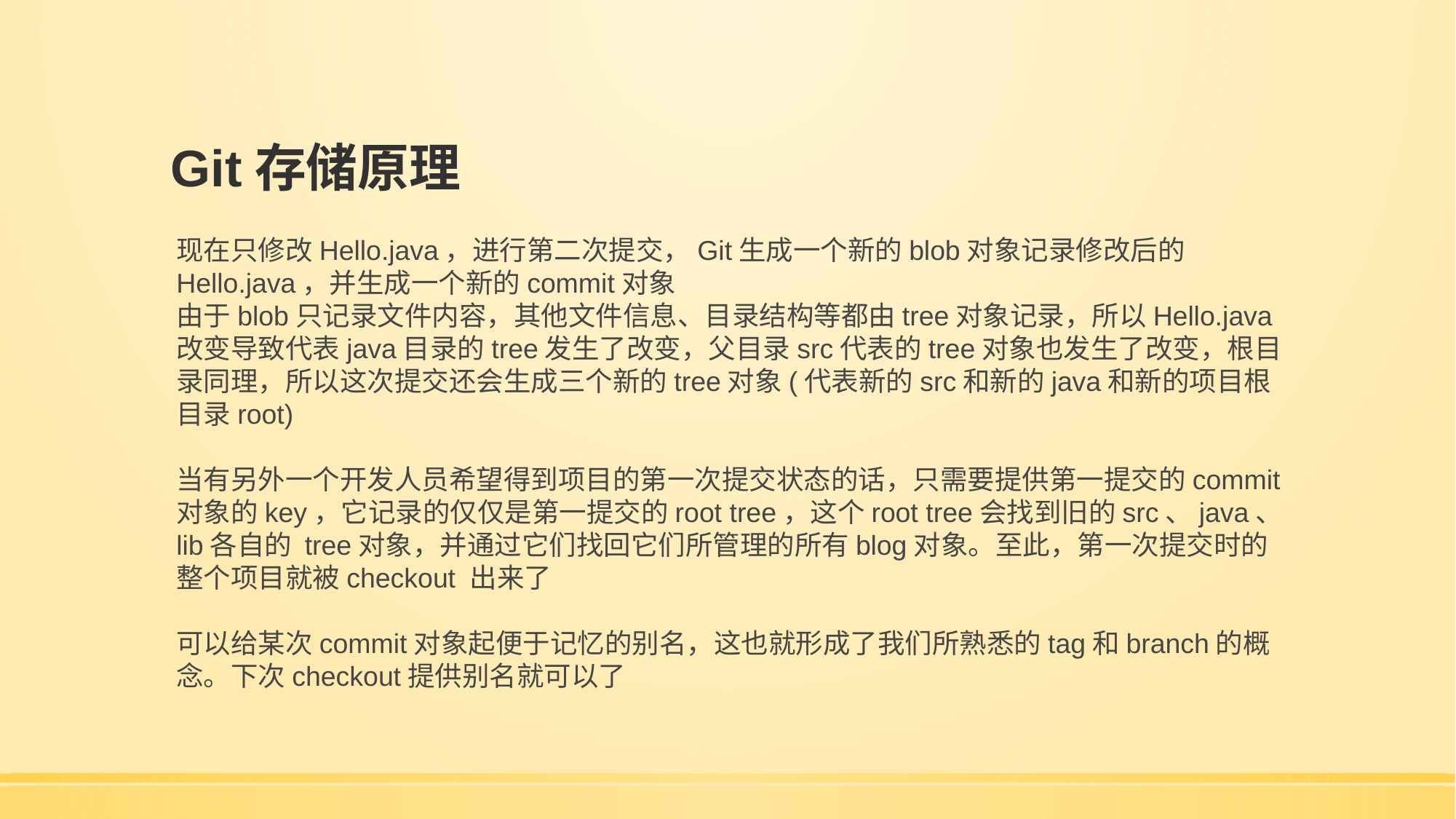

# Git存储原理
现在只修改Hello.java，进行第二次提交，Git生成一个新的blob对象记录修改后的Hello.java，并生成一个新的commit对象
由于blob只记录文件内容，其他文件信息、目录结构等都由tree对象记录，所以Hello.java改变导致代表java目录的tree发生了改变，父目录src代表的tree对象也发生了改变，根目录同理，所以这次提交还会生成三个新的tree对象(代表新的src和新的java和新的项目根目录root)

当有另外一个开发人员希望得到项目的第一次提交状态的话，只需要提供第一提交的commit对象的key，它记录的仅仅是第一提交的root tree，这个root tree会找到旧的src、java、lib各自的 tree对象，并通过它们找回它们所管理的所有blog对象。至此，第一次提交时的整个项目就被checkout 出来了

可以给某次commit对象起便于记忆的别名，这也就形成了我们所熟悉的tag和branch的概念。下次checkout提供别名就可以了